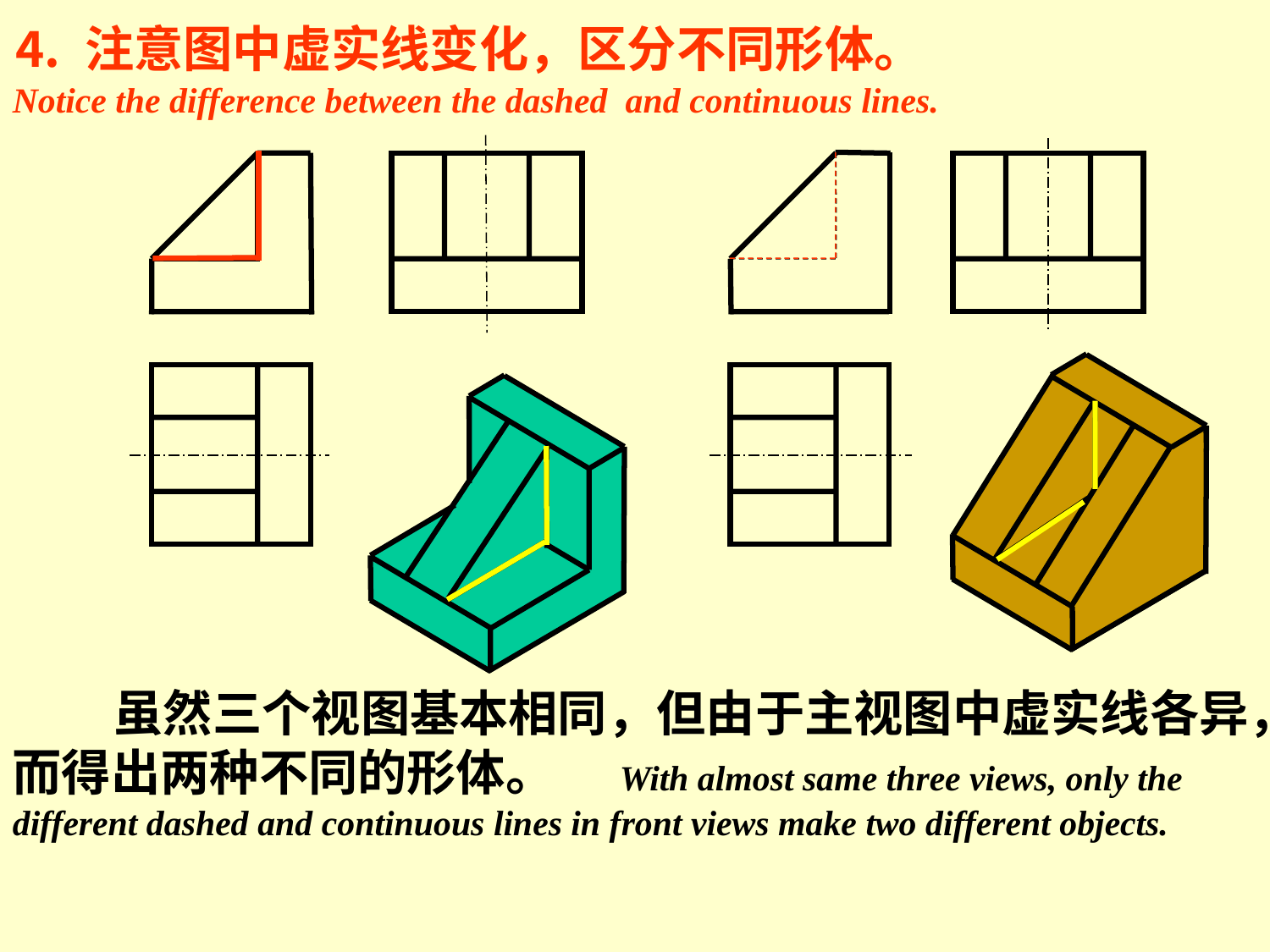

⒋ 注意图中虚实线变化，区分不同形体。
Notice the difference between the dashed  and continuous lines.

        虽然三个视图基本相同，但由于主视图中虚实线各异，而得出两种不同的形体。       With almost same three views, only the different dashed and continuous lines in front views make two different objects.